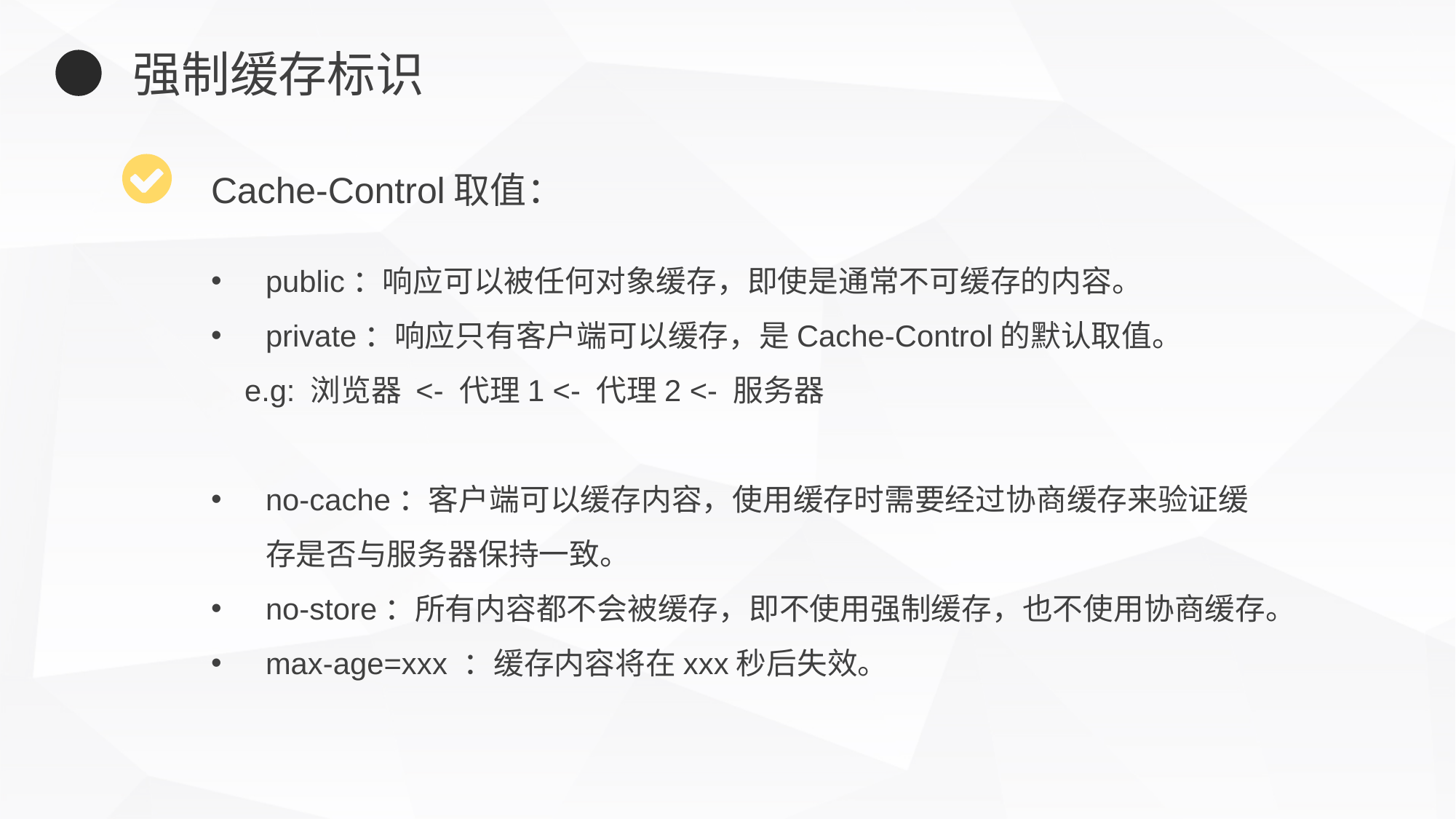

强制缓存标识

Cache-Control取值：

public：响应可以被任何对象缓存，即使是通常不可缓存的内容。
private：响应只有客户端可以缓存，是Cache-Control的默认取值。
    e.g: 浏览器 <- 代理1 <- 代理2 <- 服务器

no-cache：客户端可以缓存内容，使用缓存时需要经过协商缓存来验证缓存是否与服务器保持一致。
no-store：所有内容都不会被缓存，即不使用强制缓存，也不使用协商缓存。
max-age=xxx ：缓存内容将在xxx秒后失效。